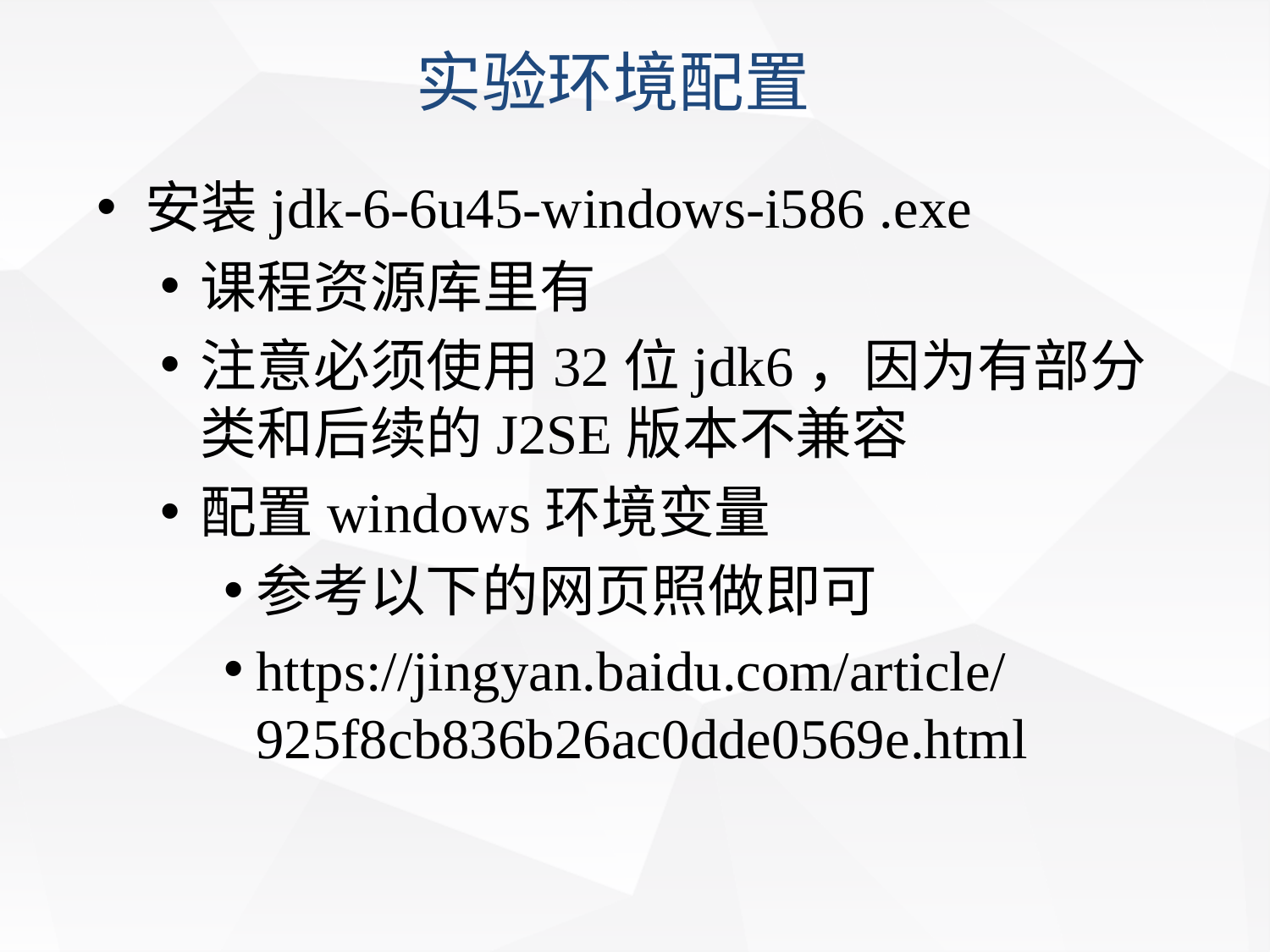

实验环境配置
安装jdk-6-6u45-windows-i586 .exe
课程资源库里有
注意必须使用32位jdk6，因为有部分类和后续的J2SE版本不兼容
配置windows环境变量
参考以下的网页照做即可
https://jingyan.baidu.com/article/925f8cb836b26ac0dde0569e.html